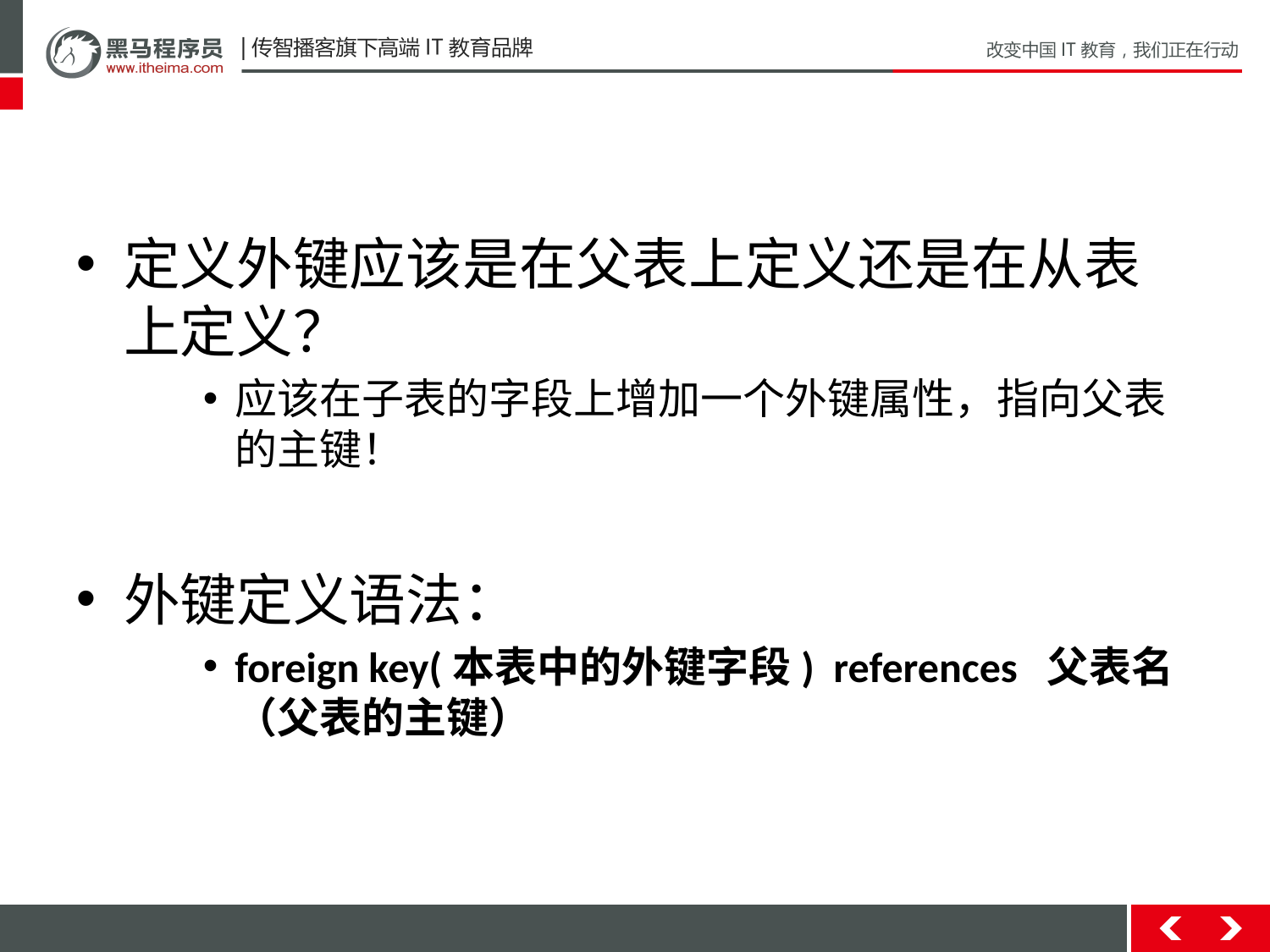

#
定义外键应该是在父表上定义还是在从表上定义？
应该在子表的字段上增加一个外键属性，指向父表的主键！

外键定义语法：
foreign key(本表中的外键字段)  references  父表名（父表的主键）